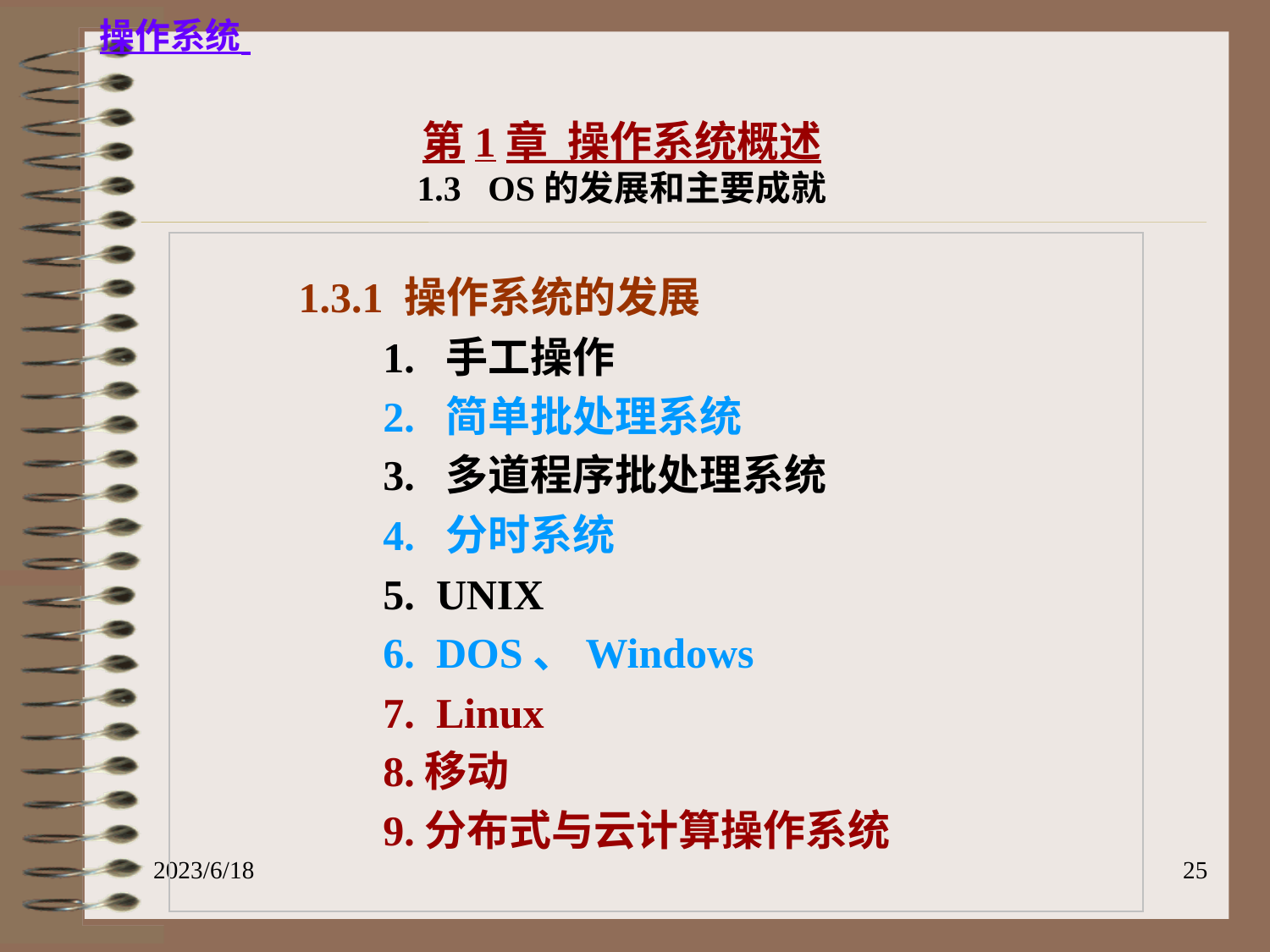

第1章  操作系统概述
1.3   OS的发展和主要成就

1.3.1 操作系统的发展
        1.  手工操作
        2.  简单批处理系统
        3.  多道程序批处理系统
        4.  分时系统
        5.  UNIX
        6.  DOS、Windows
        7.  Linux
        8.移动
        9.分布式与云计算操作系统
2023/6/18
25